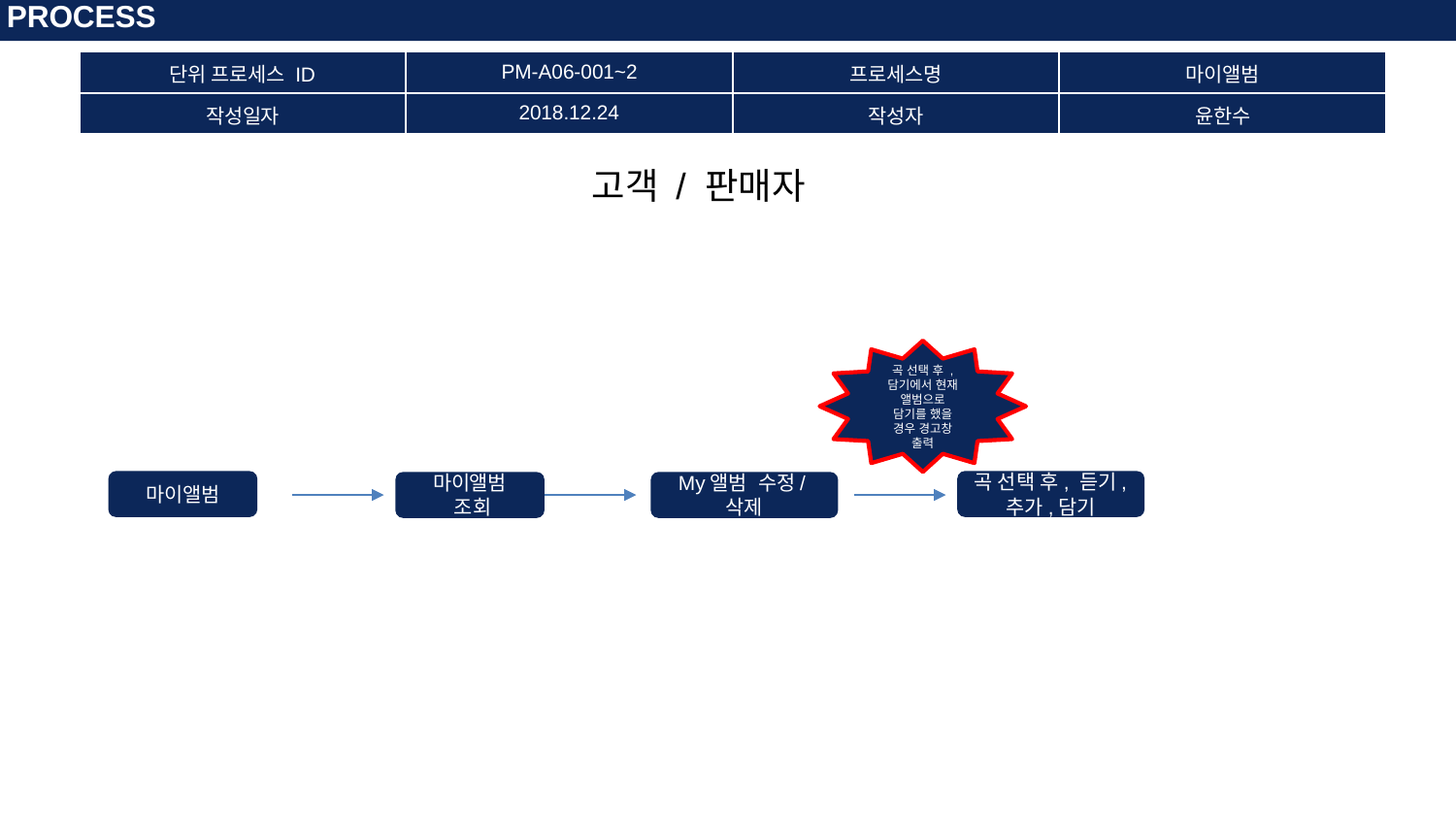

PROCESS
PROCESS
| 단위 프로세스 ID | PM-A06-001~2 | 프로세스명 | 마이앨범 |
| --- | --- | --- | --- |
| 작성일자 | 2018.12.24 | 작성자 | 윤한수 |
고객 / 판매자
곡 선택 후 , 담기에서 현재 앨범으로 담기를 했을 경우 경고창 출력
곡 선택 후, 듣기,추가,담기
마이앨범
마이앨범
 조회
My앨범  수정/삭제